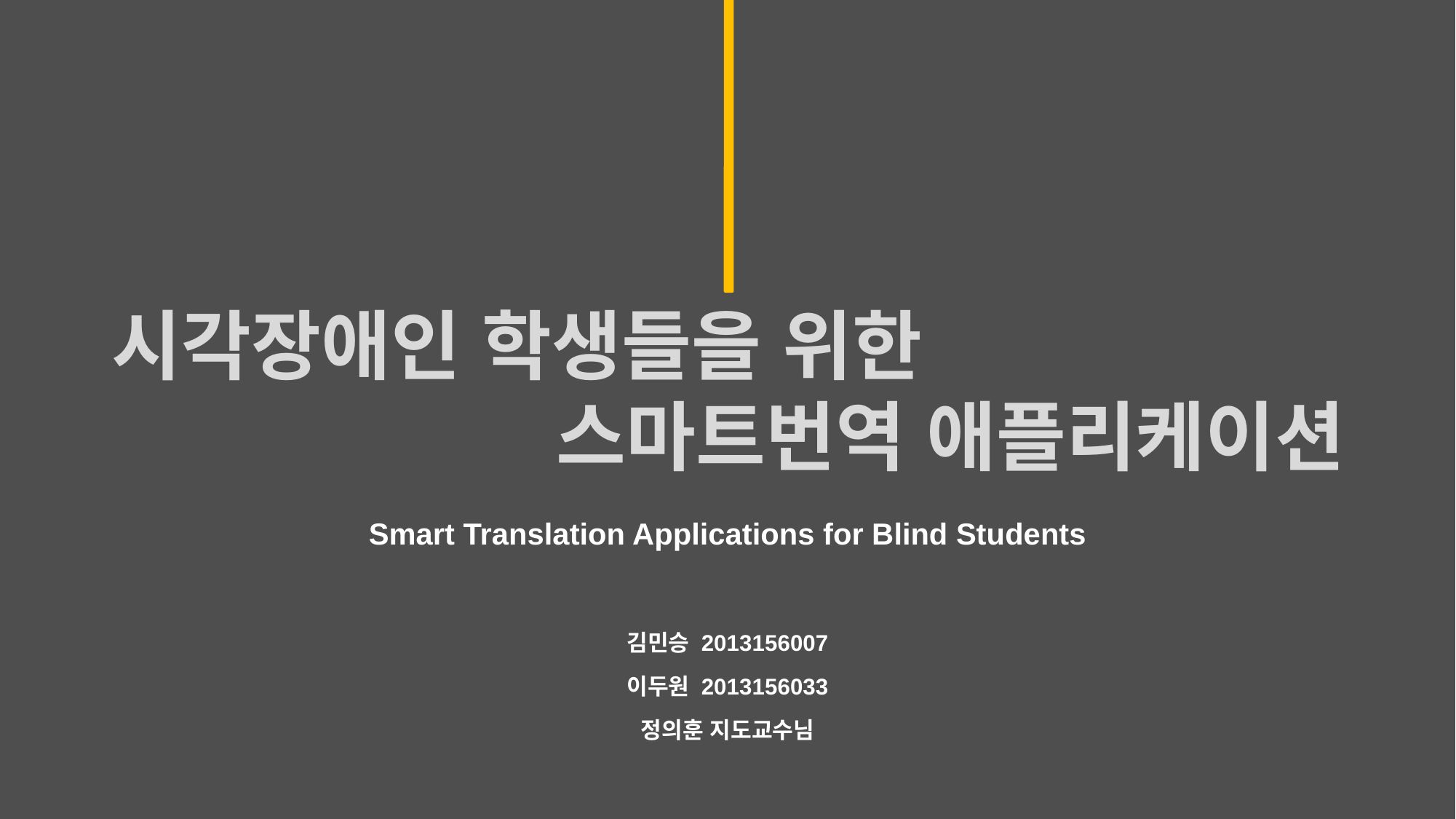

시각장애인 학생들을 위한
스마트번역 애플리케이션
Smart Translation Applications for Blind Students
김민승 2013156007
이두원 2013156033
정의훈 지도교수님